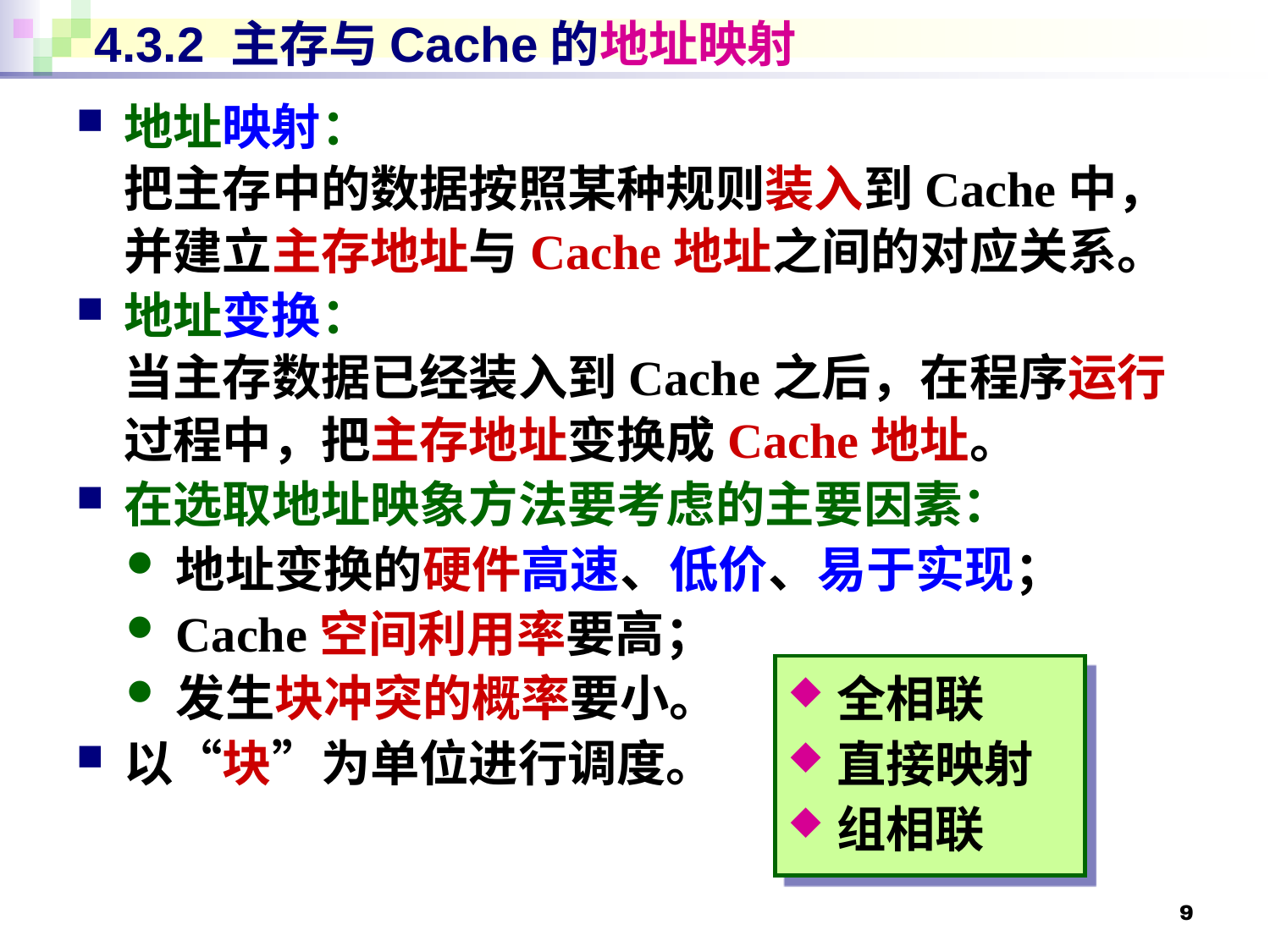

# 4.3.2 主存与Cache的地址映射
地址映射：
把主存中的数据按照某种规则装入到Cache中，并建立主存地址与Cache地址之间的对应关系。
地址变换：
当主存数据已经装入到Cache之后，在程序运行过程中，把主存地址变换成Cache地址。
在选取地址映象方法要考虑的主要因素：
地址变换的硬件高速、低价、易于实现；
Cache空间利用率要高；
发生块冲突的概率要小。
以“块”为单位进行调度。
全相联
直接映射
组相联
9